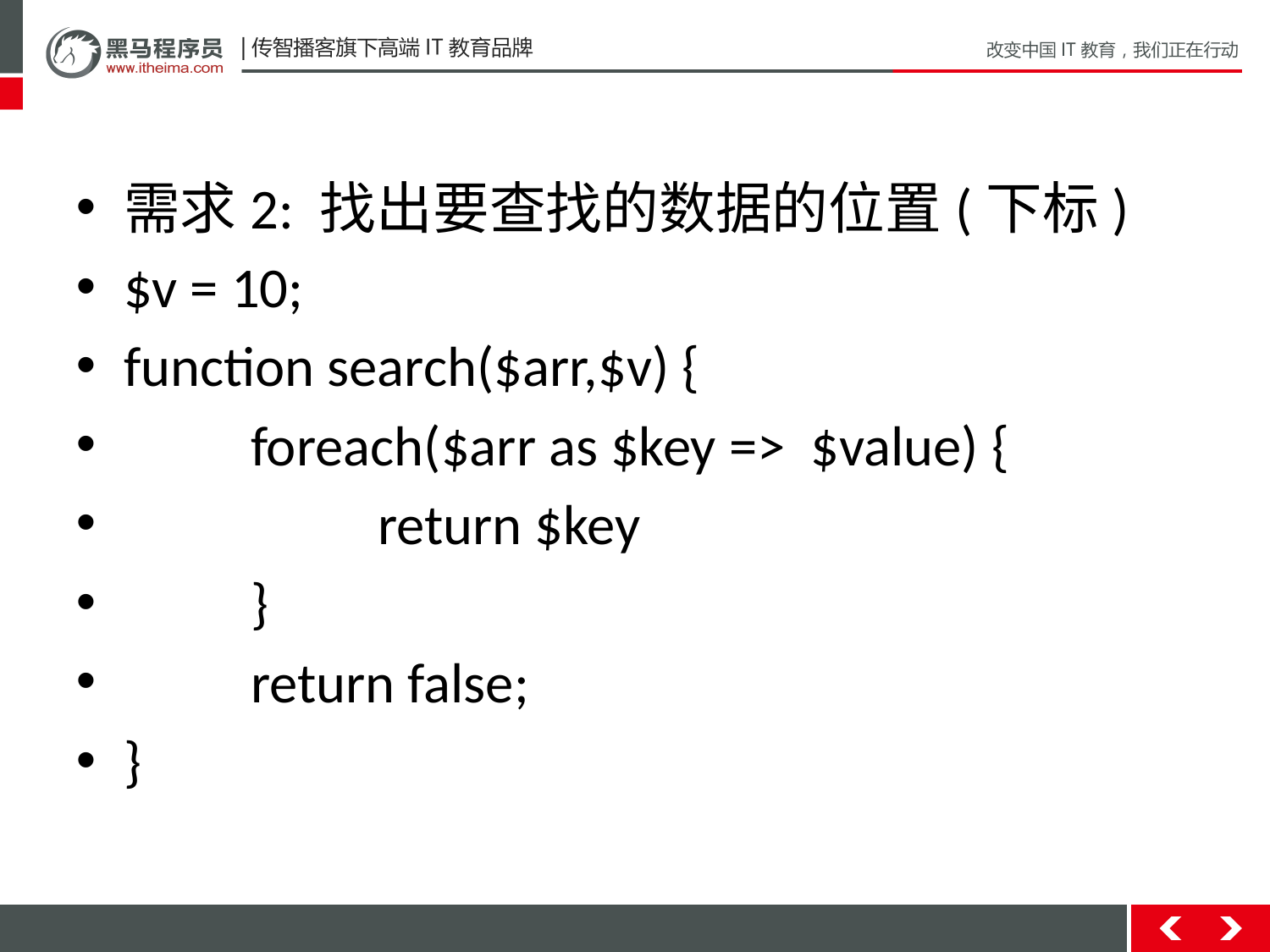

需求2: 找出要查找的数据的位置(下标)
$v = 10;
function search($arr,$v) {
	foreach($arr as $key =>  $value) {
		return $key
	}
	return false;
}